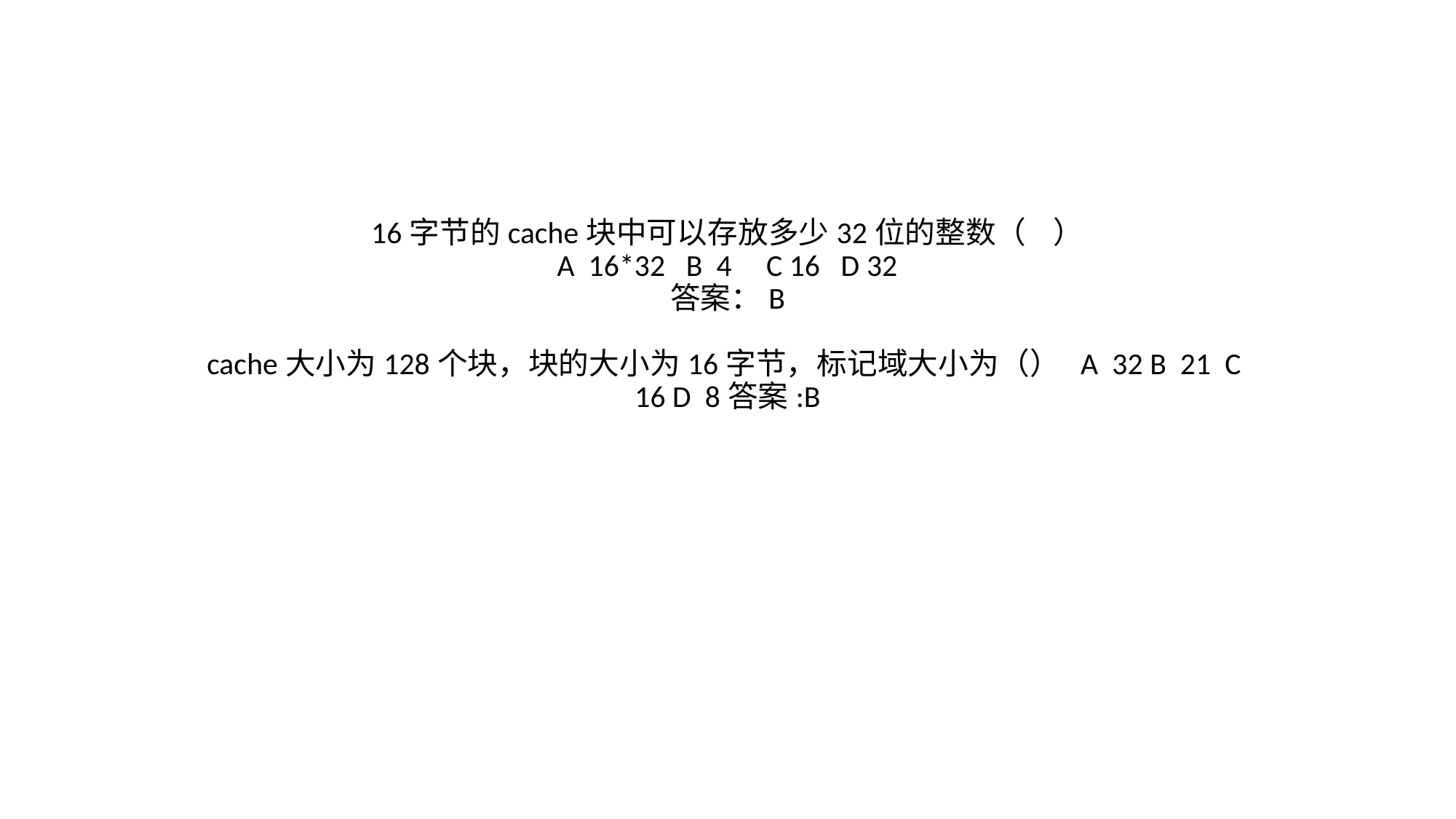

# 16字节的cache块中可以存放多少32位的整数（    ） A  16*32   B  4     C 16   D 32 答案：B cache大小为128个块，块的大小为16字节，标记域大小为（）  A  32 B  21  C  16 D  8答案:B